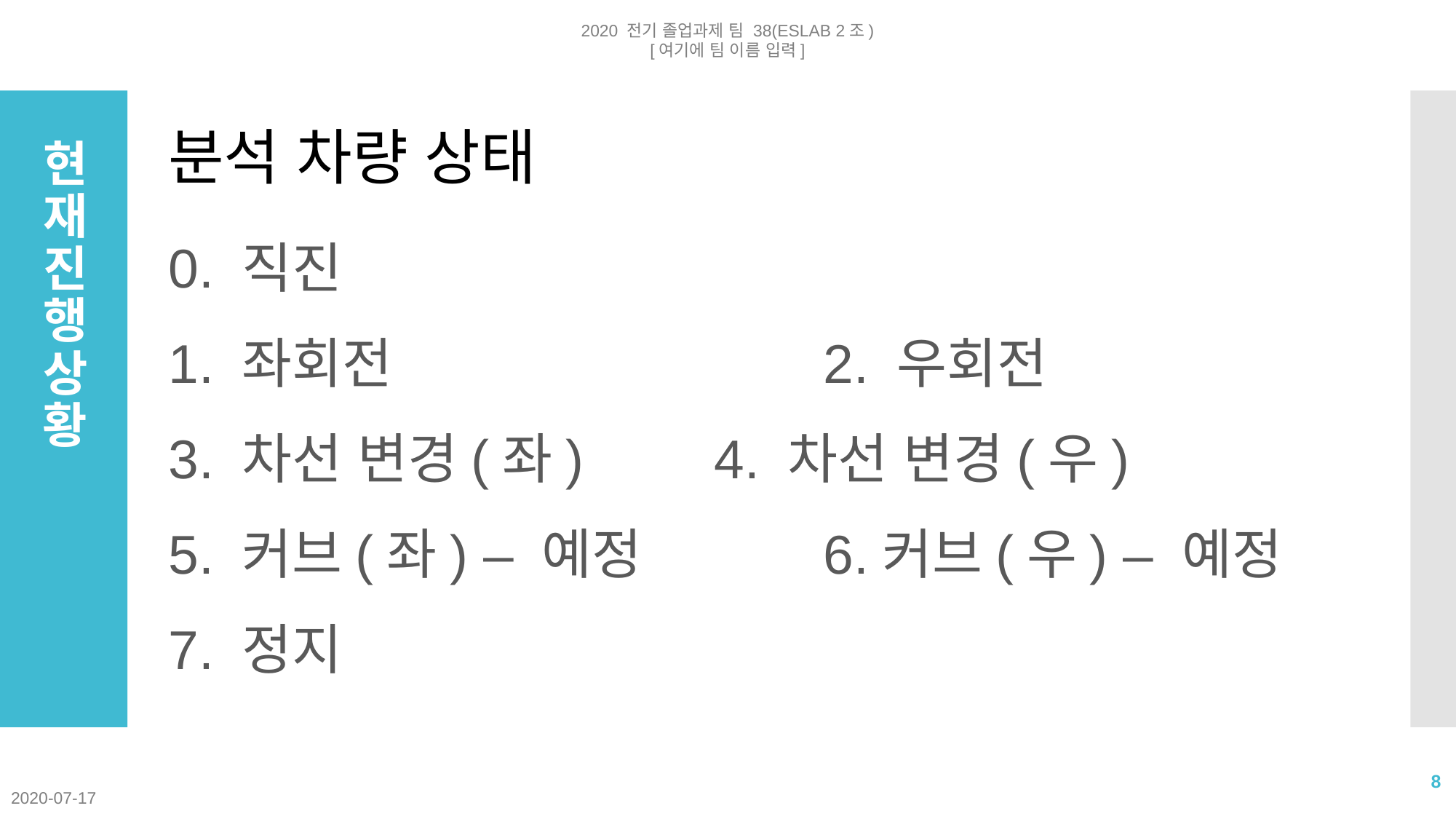

2020 전기 졸업과제 팀 38(ESLAB 2조)
[여기에 팀 이름 입력]
0. 직진
1. 좌회전				2. 우회전
3. 차선 변경(좌)		4. 차선 변경(우)
5. 커브(좌) – 예정		6.커브(우) – 예정
7. 정지
분석 차량 상태
# 현재 진행 상황
8
2020-07-17